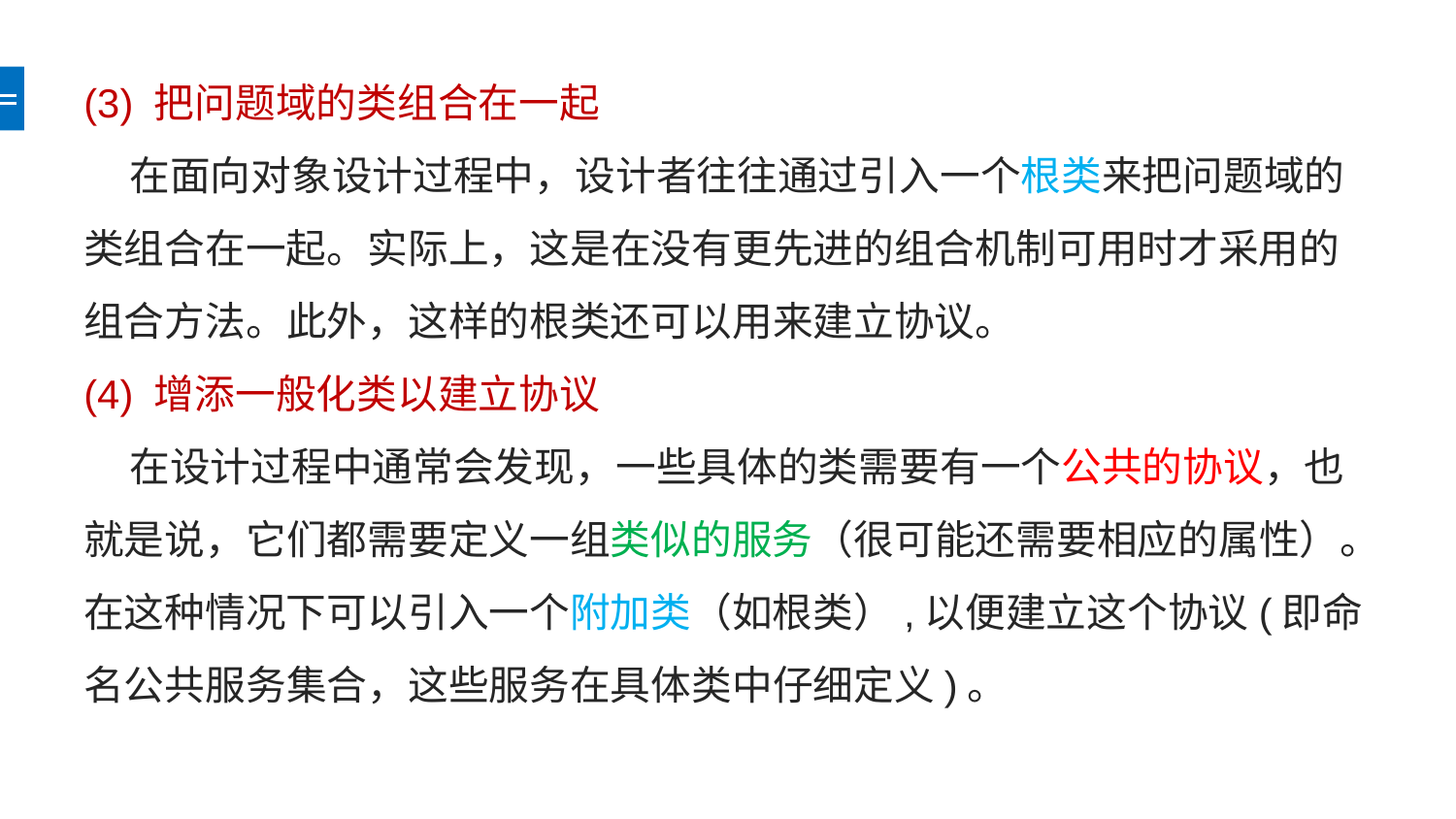

(3) 把问题域的类组合在一起
    在面向对象设计过程中，设计者往往通过引入一个根类来把问题域的类组合在一起。实际上，这是在没有更先进的组合机制可用时才采用的组合方法。此外，这样的根类还可以用来建立协议。
(4) 增添一般化类以建立协议
    在设计过程中通常会发现，一些具体的类需要有一个公共的协议，也就是说，它们都需要定义一组类似的服务（很可能还需要相应的属性）。在这种情况下可以引入一个附加类（如根类）,以便建立这个协议(即命名公共服务集合，这些服务在具体类中仔细定义)。